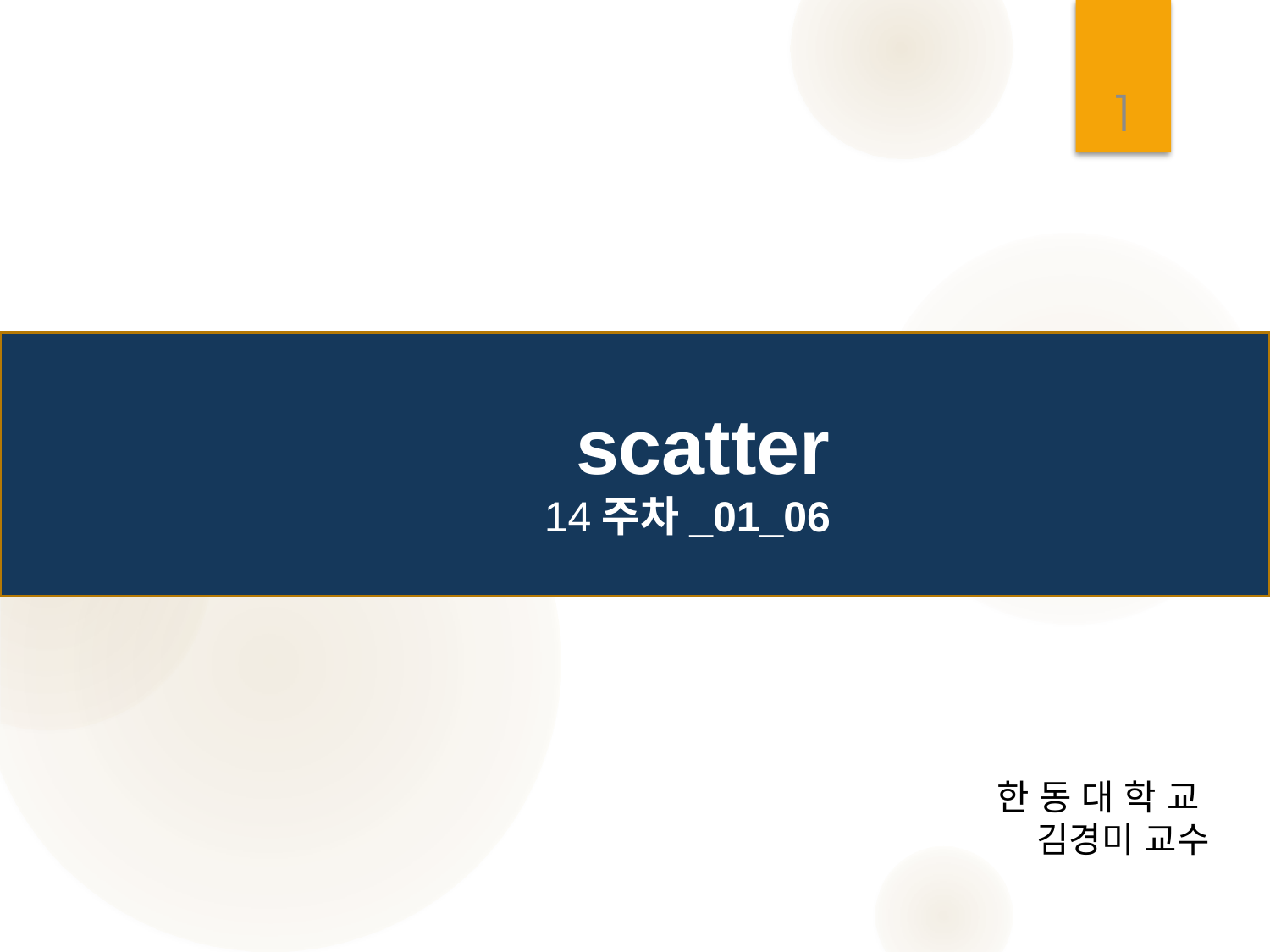

1

# scatter 14주차_01_06
한 동 대 학 교
김경미 교수